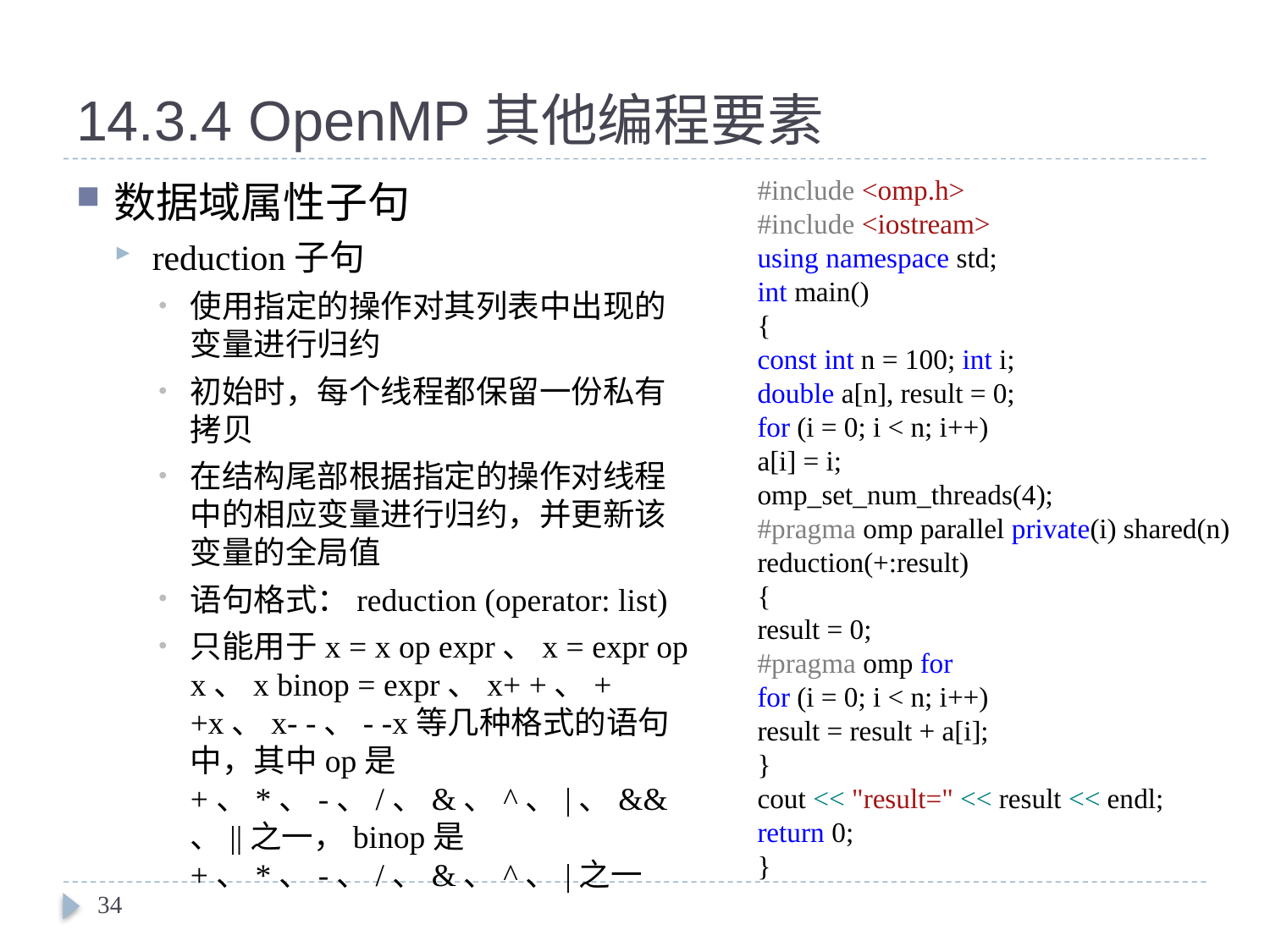

# 14.3.4 OpenMP其他编程要素
#include <omp.h>
#include <iostream>
using namespace std;
int main()
{
const int n = 100; int i;
double a[n], result = 0;
for (i = 0; i < n; i++)
a[i] = i;
omp_set_num_threads(4);
#pragma omp parallel private(i) shared(n) reduction(+:result)
{
result = 0;
#pragma omp for
for (i = 0; i < n; i++)
result = result + a[i];
}
cout << "result=" << result << endl;
return 0;
}
数据域属性子句
reduction子句
使用指定的操作对其列表中出现的变量进行归约
初始时，每个线程都保留一份私有拷贝
在结构尾部根据指定的操作对线程中的相应变量进行归约，并更新该变量的全局值
语句格式：reduction (operator: list)
只能用于x = x op expr、x = expr op x、x binop = expr、x+ +、+ +x、x- -、- -x等几种格式的语句中，其中op是+、*、-、/、&、^、|、&&、||之一，binop是+、*、-、/、&、^、|之一
34